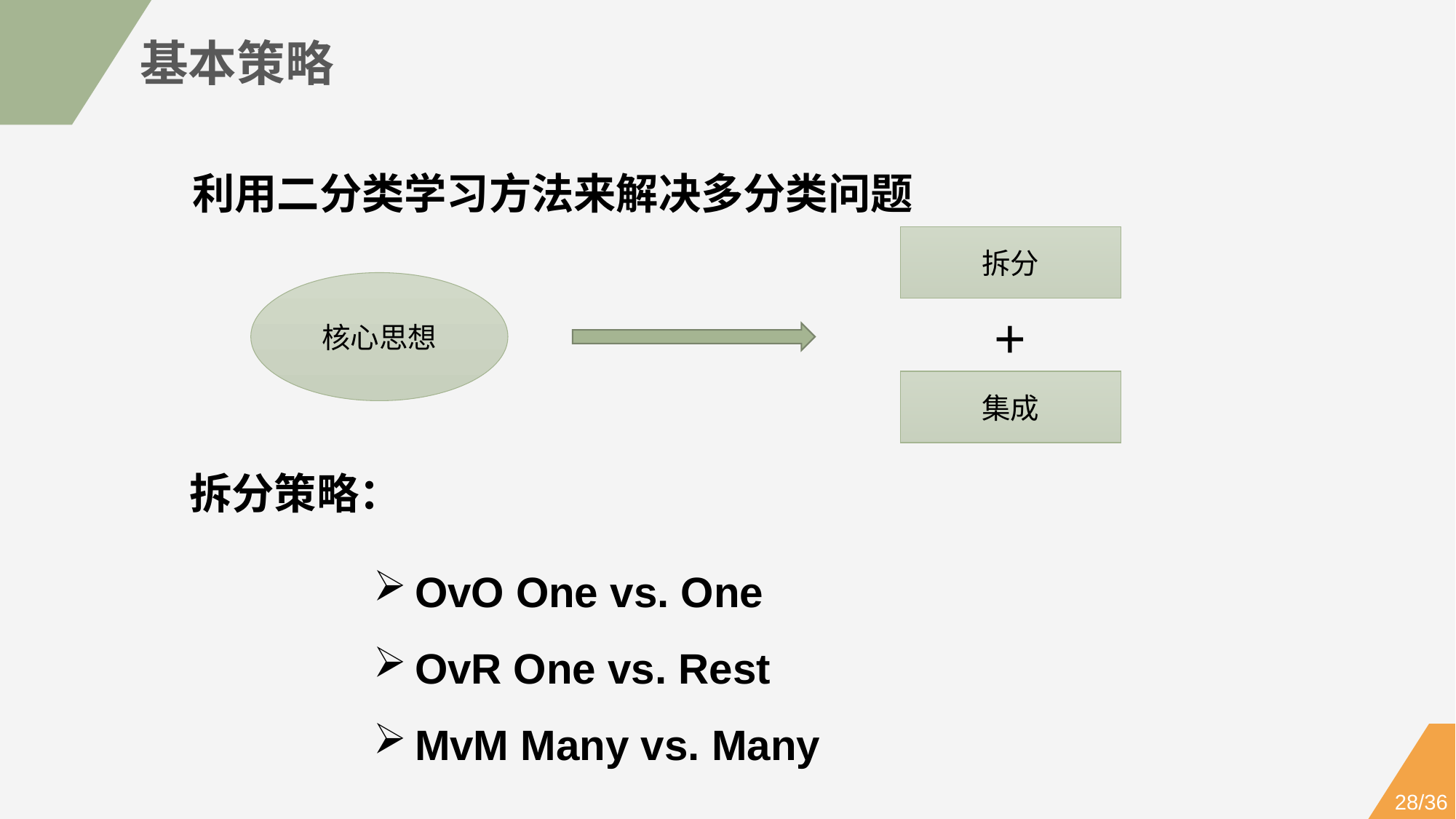

基本策略
利用二分类学习方法来解决多分类问题
拆分
核心思想
+

集成
拆分策略：
OvO One vs. One
OvR One vs. Rest
MvM Many vs. Many